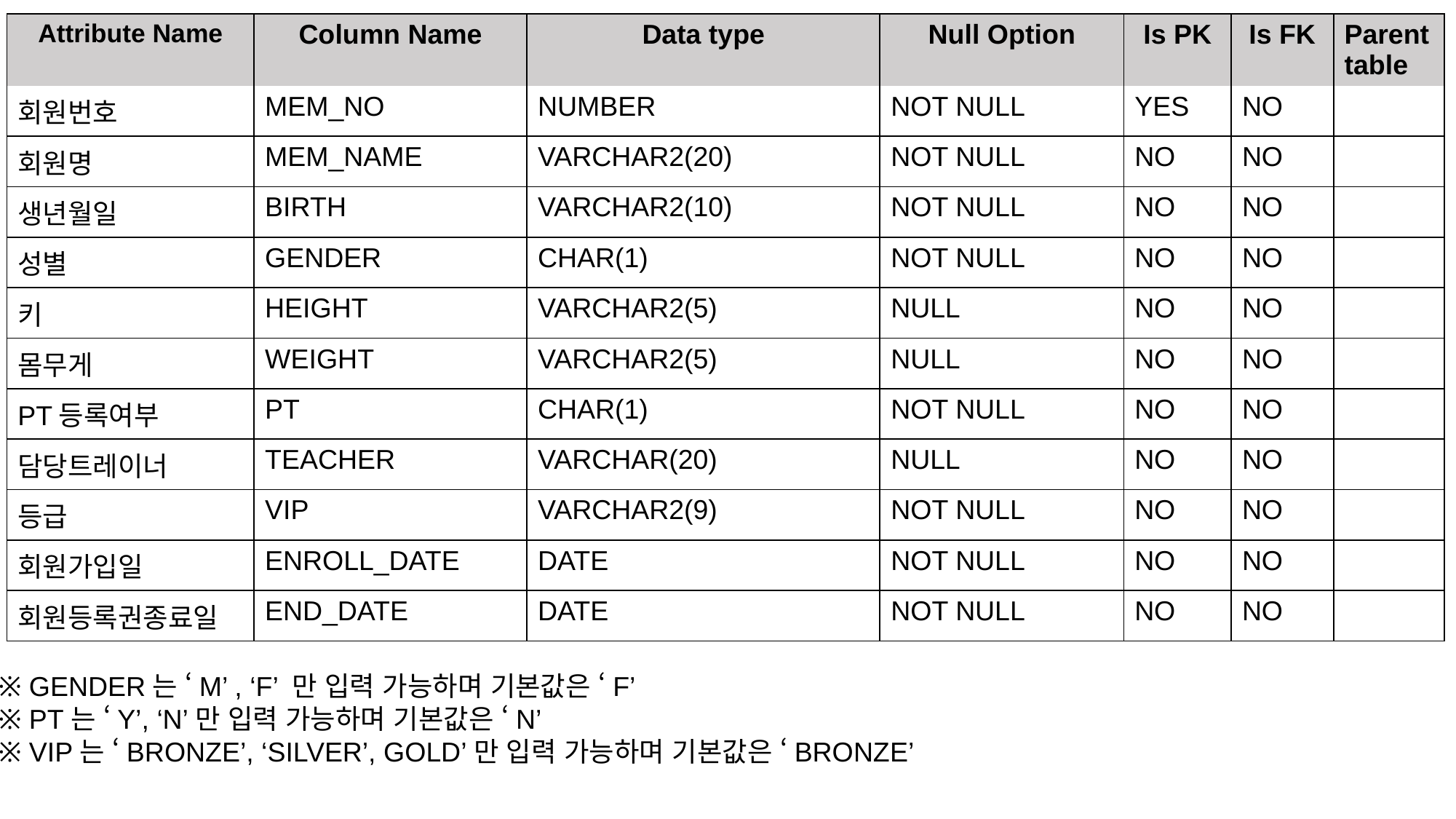

| Attribute Name | Column Name | Data type | Null Option | Is PK | Is FK | Parent table |
| --- | --- | --- | --- | --- | --- | --- |
| 회원번호 | MEM\_NO | NUMBER | NOT NULL | YES | NO |  |
| 회원명 | MEM\_NAME | VARCHAR2(20) | NOT NULL | NO | NO |  |
| 생년월일 | BIRTH | VARCHAR2(10) | NOT NULL | NO | NO |  |
| 성별 | GENDER | CHAR(1) | NOT NULL | NO | NO |  |
| 키 | HEIGHT | VARCHAR2(5) | NULL | NO | NO |  |
| 몸무게 | WEIGHT | VARCHAR2(5) | NULL | NO | NO |  |
| PT등록여부 | PT | CHAR(1) | NOT NULL | NO | NO |  |
| 담당트레이너 | TEACHER | VARCHAR(20) | NULL | NO | NO |  |
| 등급 | VIP | VARCHAR2(9) | NOT NULL | NO | NO |  |
| 회원가입일 | ENROLL\_DATE | DATE | NOT NULL | NO | NO |  |
| 회원등록권종료일 | END\_DATE | DATE | NOT NULL | NO | NO |  |
※ GENDER는 ‘M’ , ‘F’ 만 입력 가능하며 기본값은 ‘F’
※ PT는 ‘Y’, ‘N’만 입력 가능하며 기본값은 ‘N’
※ VIP는 ‘BRONZE’, ‘SILVER’, GOLD’만 입력 가능하며 기본값은 ‘BRONZE’